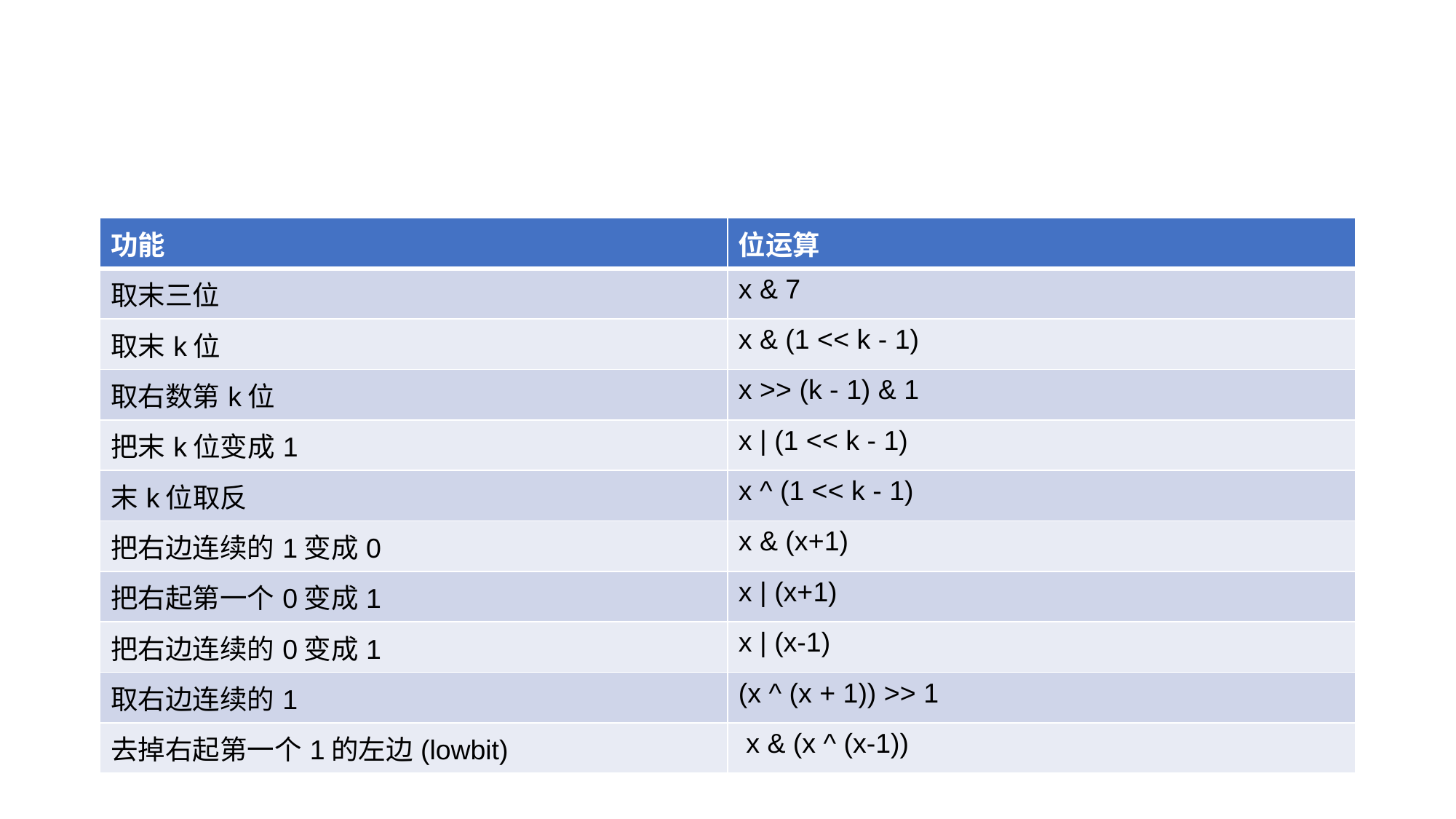

#
| 功能 | 位运算 |
| --- | --- |
| 取末三位 | x & 7 |
| 取末k位 | x & (1 << k - 1) |
| 取右数第k位 | x >> (k - 1) & 1 |
| 把末k位变成1 | x | (1 << k - 1) |
| 末k位取反 | x ^ (1 << k - 1) |
| 把右边连续的1变成0 | x & (x+1) |
| 把右起第一个0变成1 | x | (x+1) |
| 把右边连续的0变成1 | x | (x-1) |
| 取右边连续的1 | (x ^ (x + 1)) >> 1 |
| 去掉右起第一个1的左边(lowbit) | x & (x ^ (x-1)) |